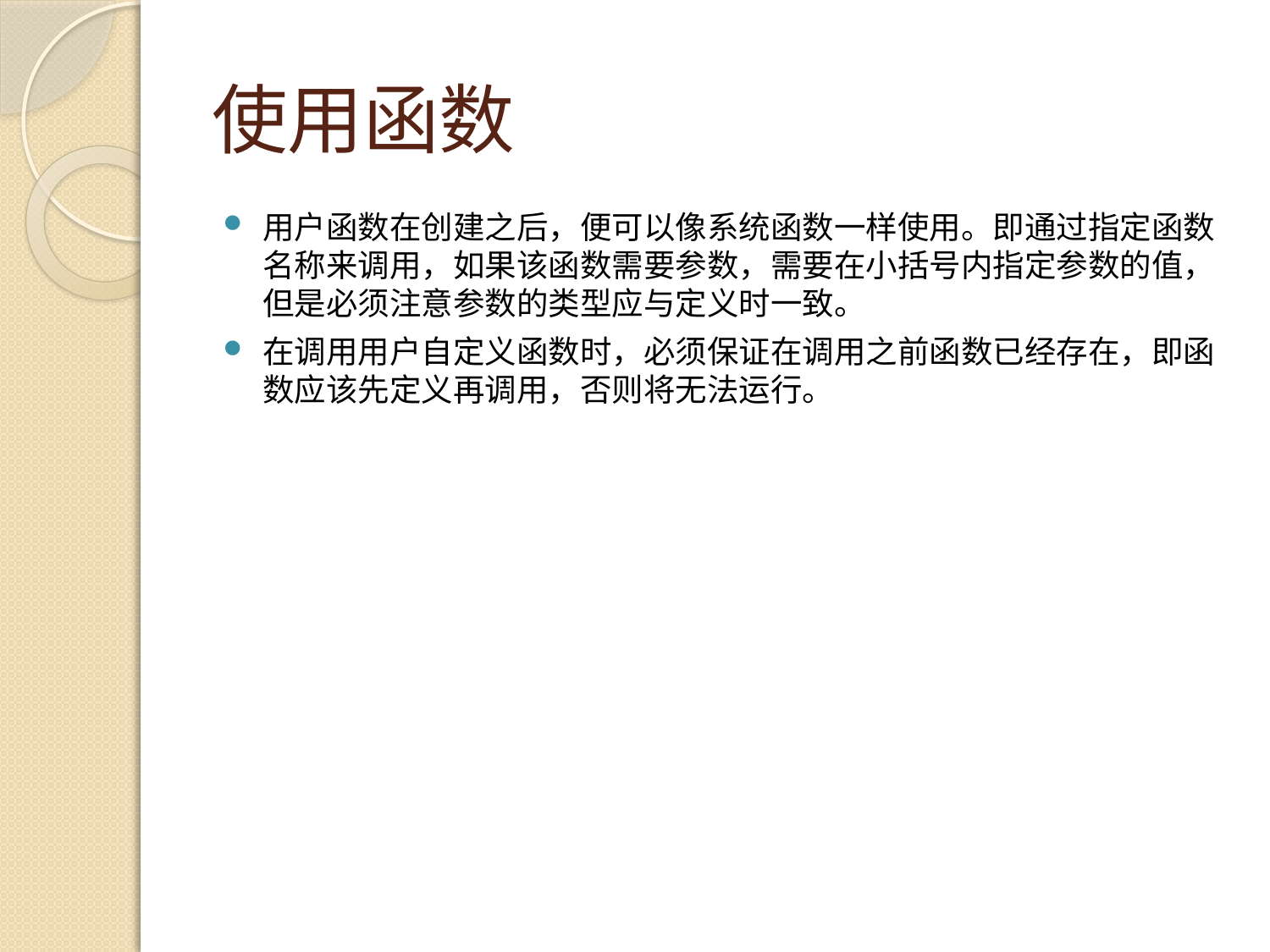

# 使用函数
用户函数在创建之后，便可以像系统函数一样使用。即通过指定函数名称来调用，如果该函数需要参数，需要在小括号内指定参数的值，但是必须注意参数的类型应与定义时一致。
在调用用户自定义函数时，必须保证在调用之前函数已经存在，即函数应该先定义再调用，否则将无法运行。